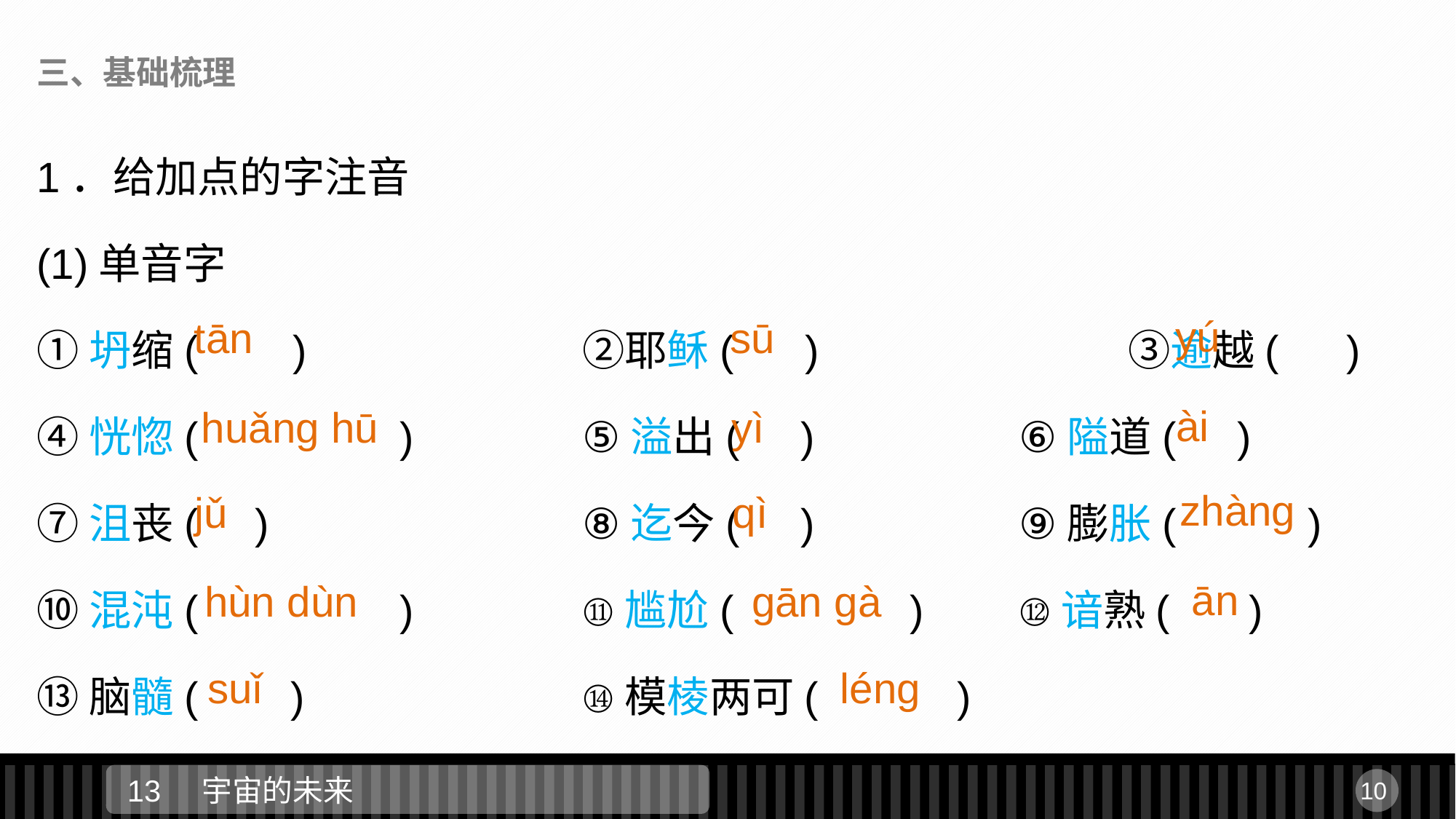

三、基础梳理
1．给加点的字注音
(1)单音字
①坍缩(        )　　　		②耶稣(      )　　		③逾越(	)
④恍惚(		   )  		⑤溢出(	)  		⑥隘道(	)
⑦沮丧(	)  			⑧迄今(	)  		⑨膨胀(	      )
⑩混沌(		   )  		⑪尴尬(		)  	⑫谙熟(	 )
⑬脑髓(	   )  			⑭模棱两可(	    )
yú
tān
sū
ài
huǎnɡ hū
yì
zhànɡ
jǔ
qì
ān
hùn dùn
ɡān ɡà
suǐ
lénɡ